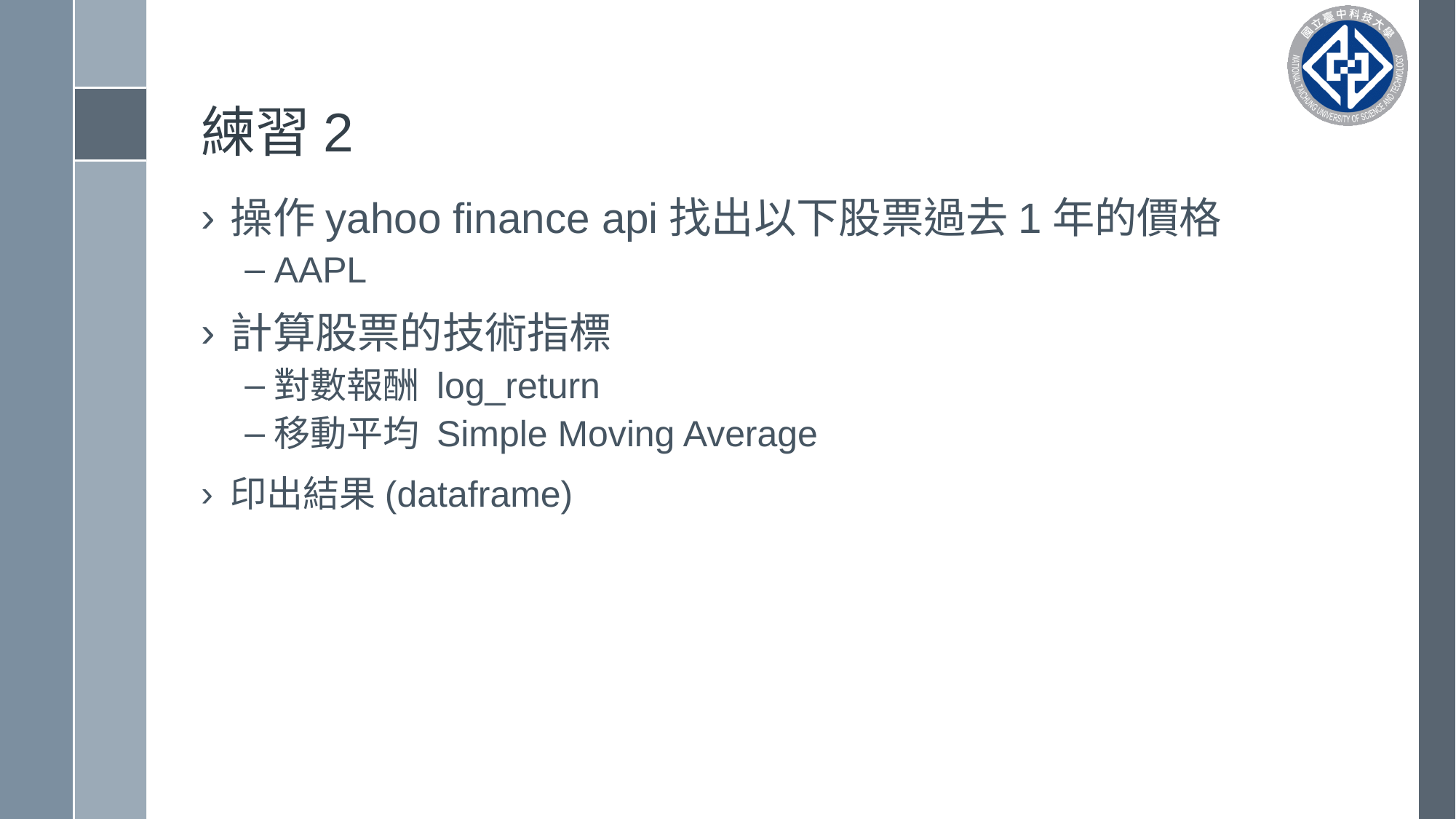

# 練習2
操作yahoo finance api找出以下股票過去1年的價格
AAPL
計算股票的技術指標
對數報酬 log_return
移動平均 Simple Moving Average
印出結果(dataframe)